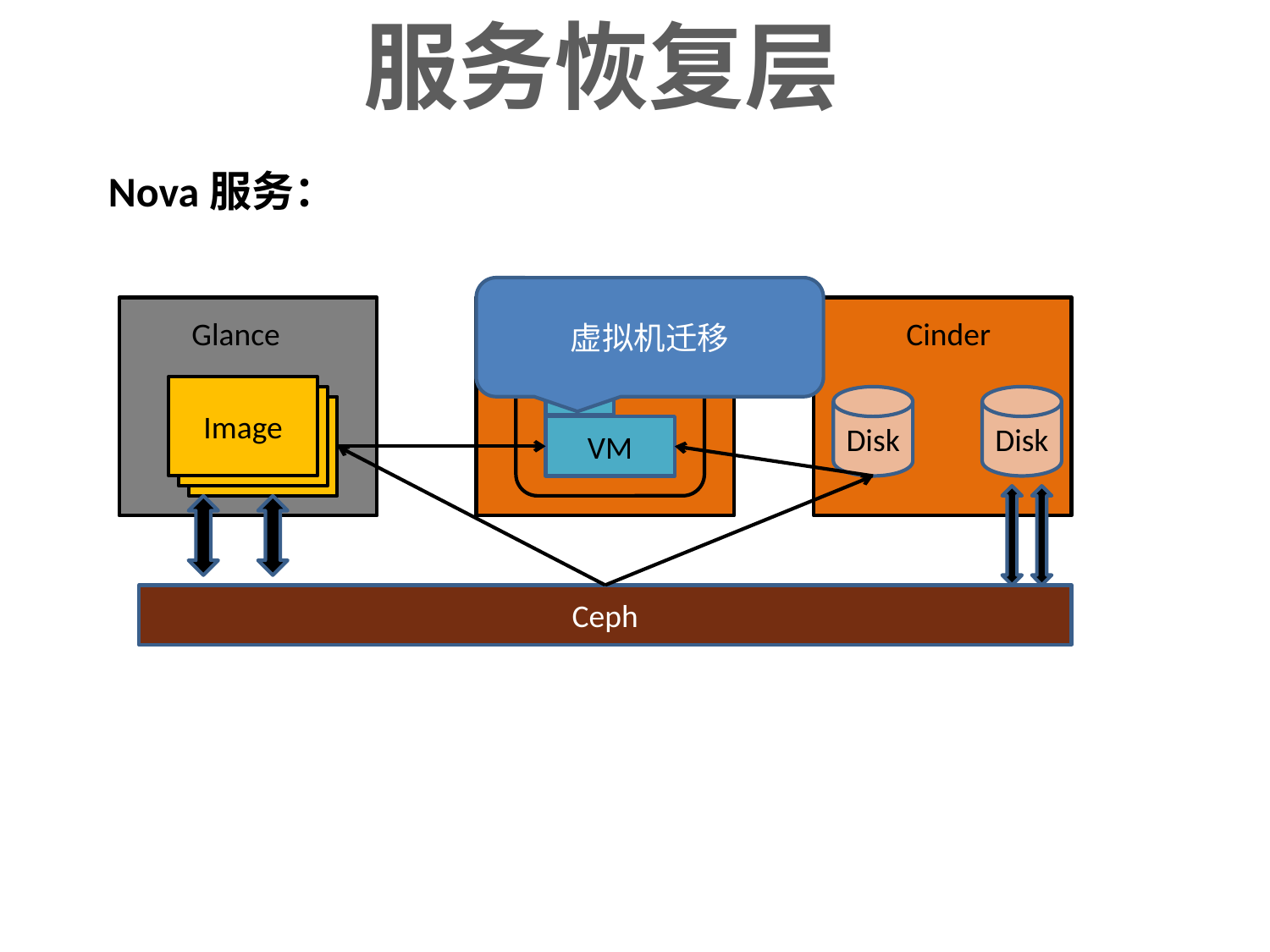

服务恢复层
Nova服务：
虚拟机迁移

Glance
Nova
Cinder

Image
Image

Disk
Disk
Image
VM

Ceph